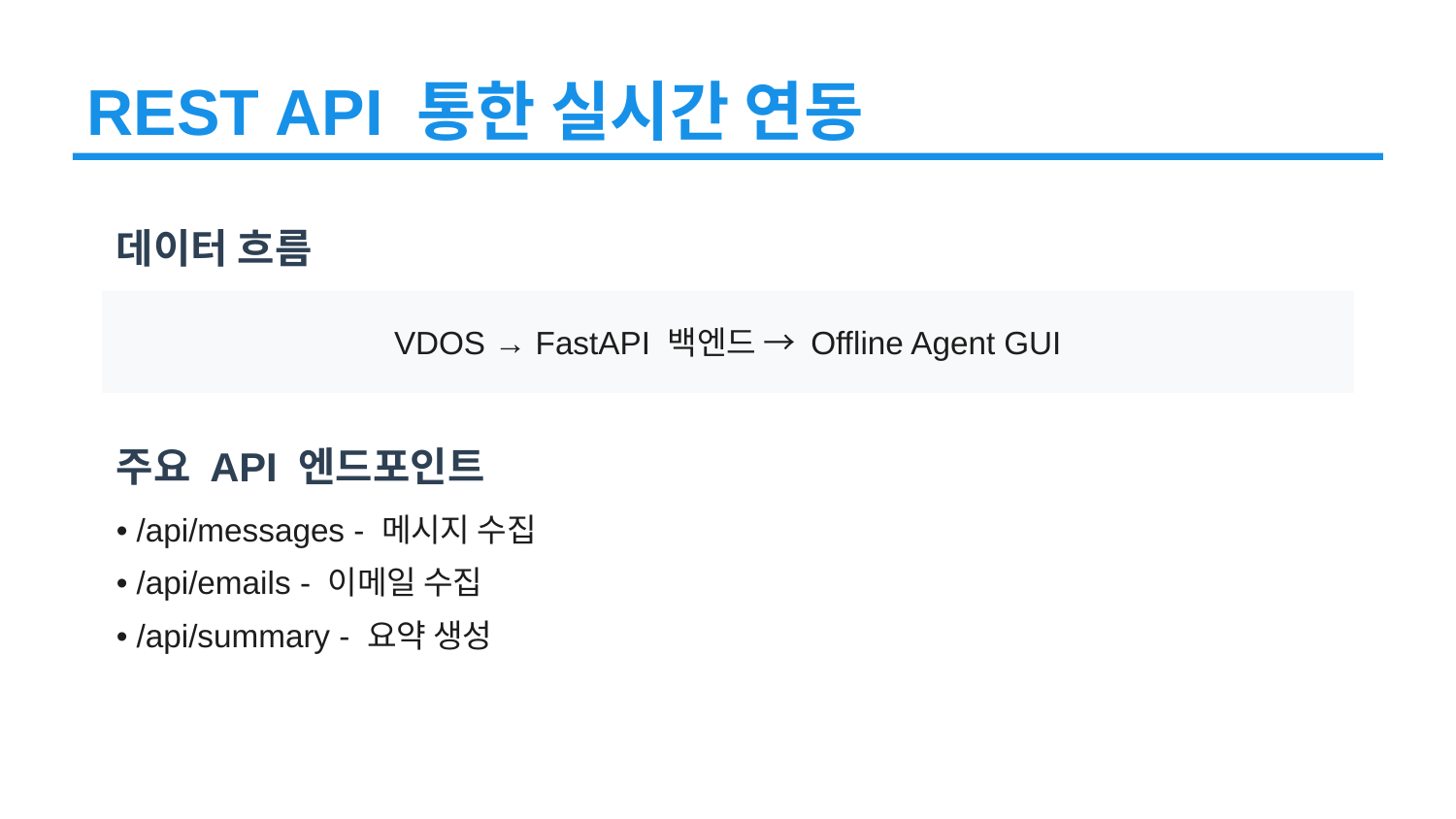

REST API 통한 실시간 연동

데이터 흐름

VDOS → FastAPI 백엔드 → Offline Agent GUI
주요 API 엔드포인트
• /api/messages - 메시지 수집
• /api/emails - 이메일 수집
• /api/summary - 요약 생성